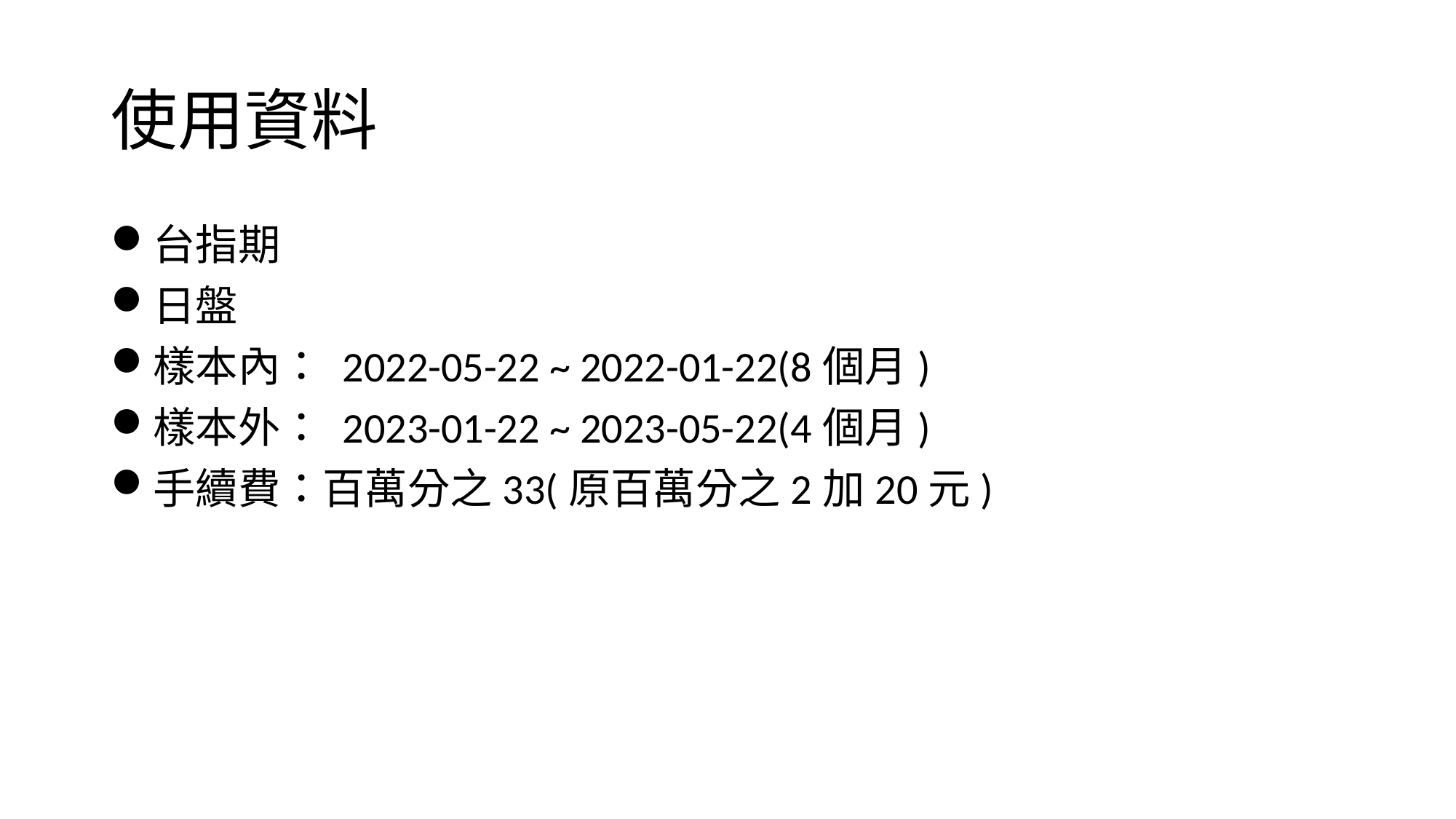

# 使用資料
台指期
日盤
樣本內： 2022-05-22 ~ 2022-01-22(8個月)
樣本外： 2023-01-22 ~ 2023-05-22(4個月)
手續費：百萬分之33(原百萬分之2加20元)